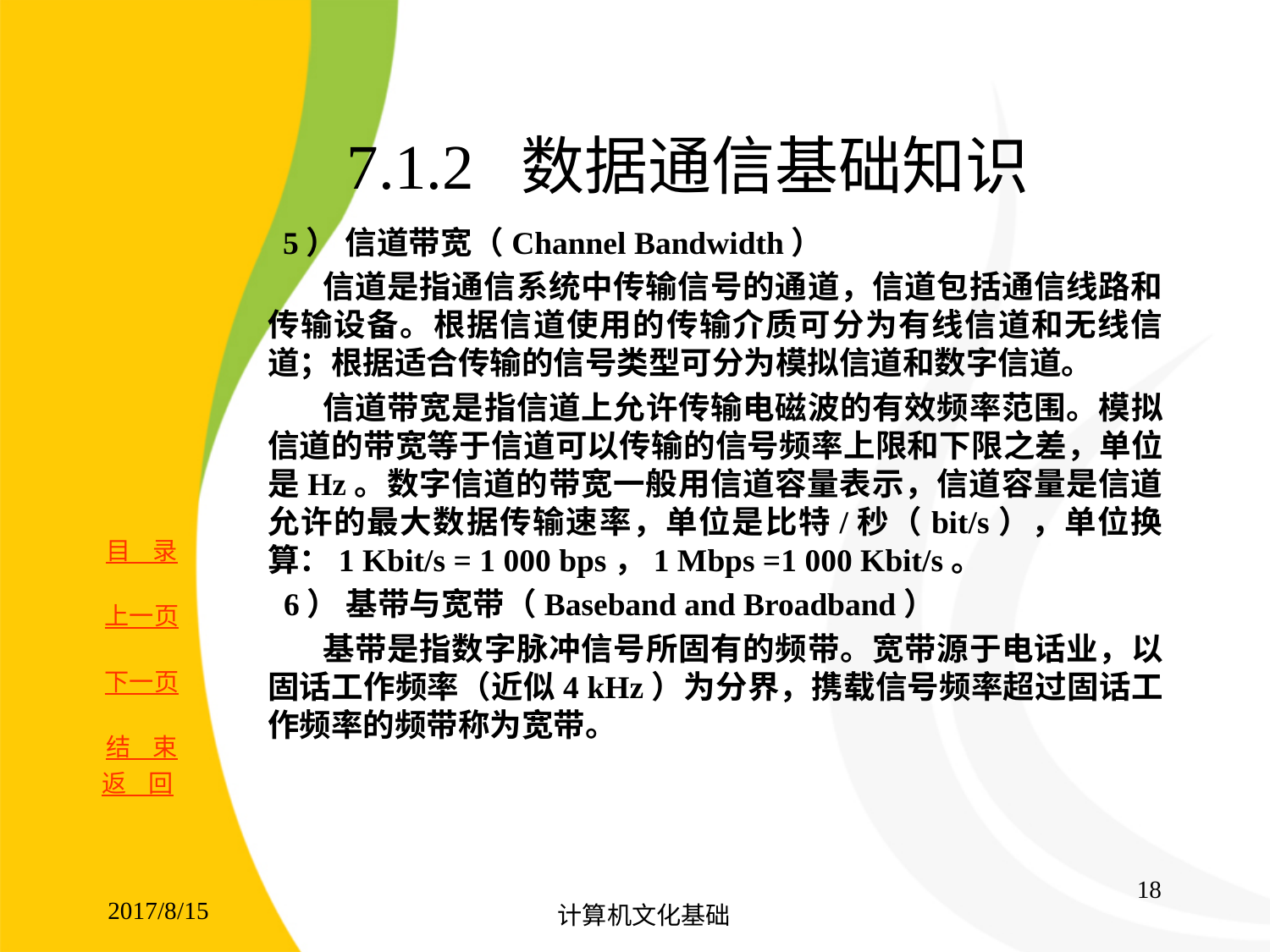

# 7.1.2  数据通信基础知识
   5） 信道带宽（Channel Bandwidth）
      信道是指通信系统中传输信号的通道，信道包括通信线路和传输设备。根据信道使用的传输介质可分为有线信道和无线信道；根据适合传输的信号类型可分为模拟信道和数字信道。
      信道带宽是指信道上允许传输电磁波的有效频率范围。模拟信道的带宽等于信道可以传输的信号频率上限和下限之差，单位是Hz。数字信道的带宽一般用信道容量表示，信道容量是信道允许的最大数据传输速率，单位是比特/秒（bit/s），单位换算：1 Kbit/s = 1 000 bps，1 Mbps =1 000 Kbit/s。
  6） 基带与宽带（Baseband and Broadband）
      基带是指数字脉冲信号所固有的频带。宽带源于电话业，以固话工作频率（近似4 kHz）为分界，携载信号频率超过固话工作频率的频带称为宽带。
返    回
18
2017/8/15